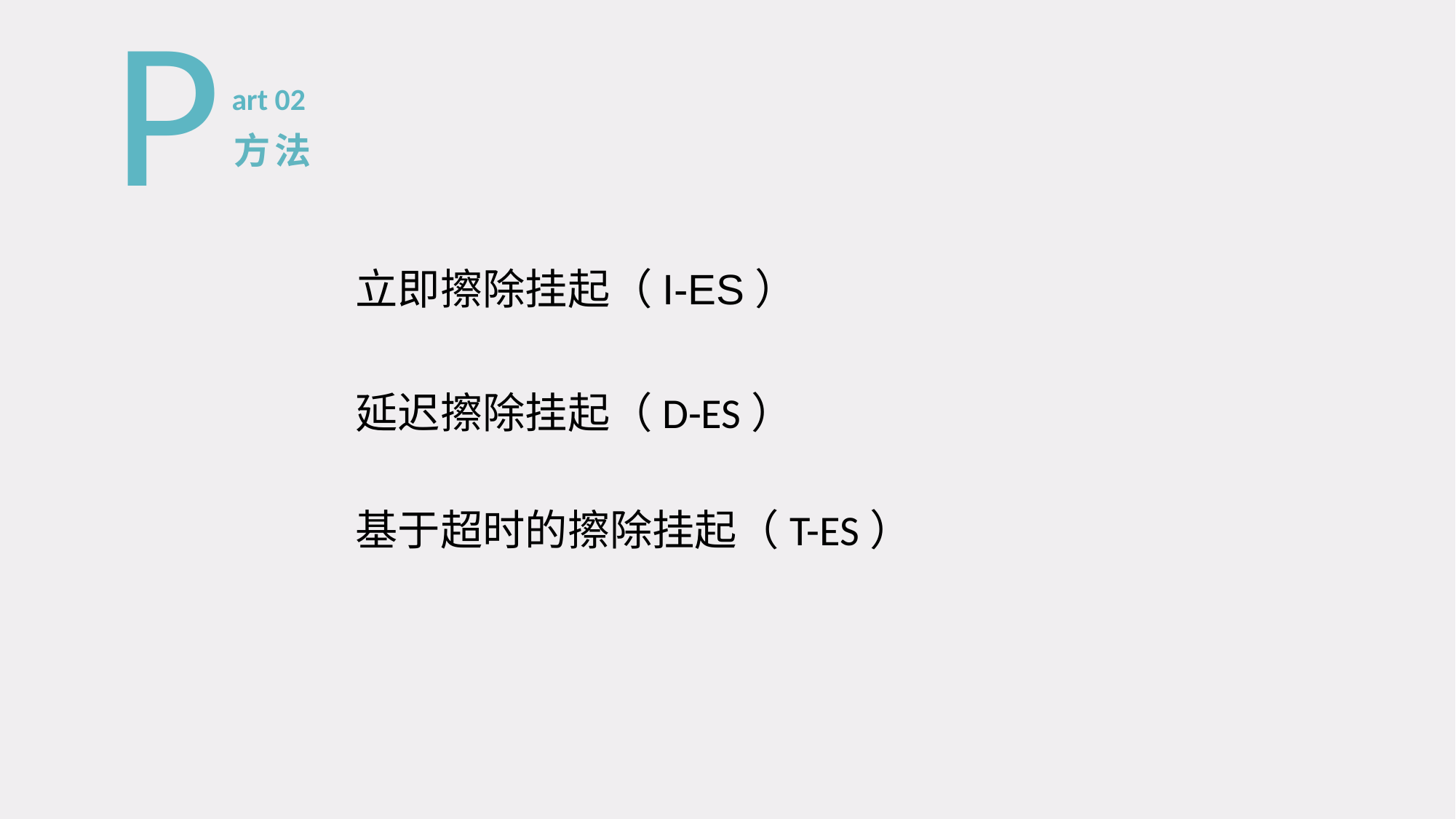

P
art 02
方法
立即擦除挂起（I-ES）
延迟擦除挂起（D-ES）
基于超时的擦除挂起（T-ES）